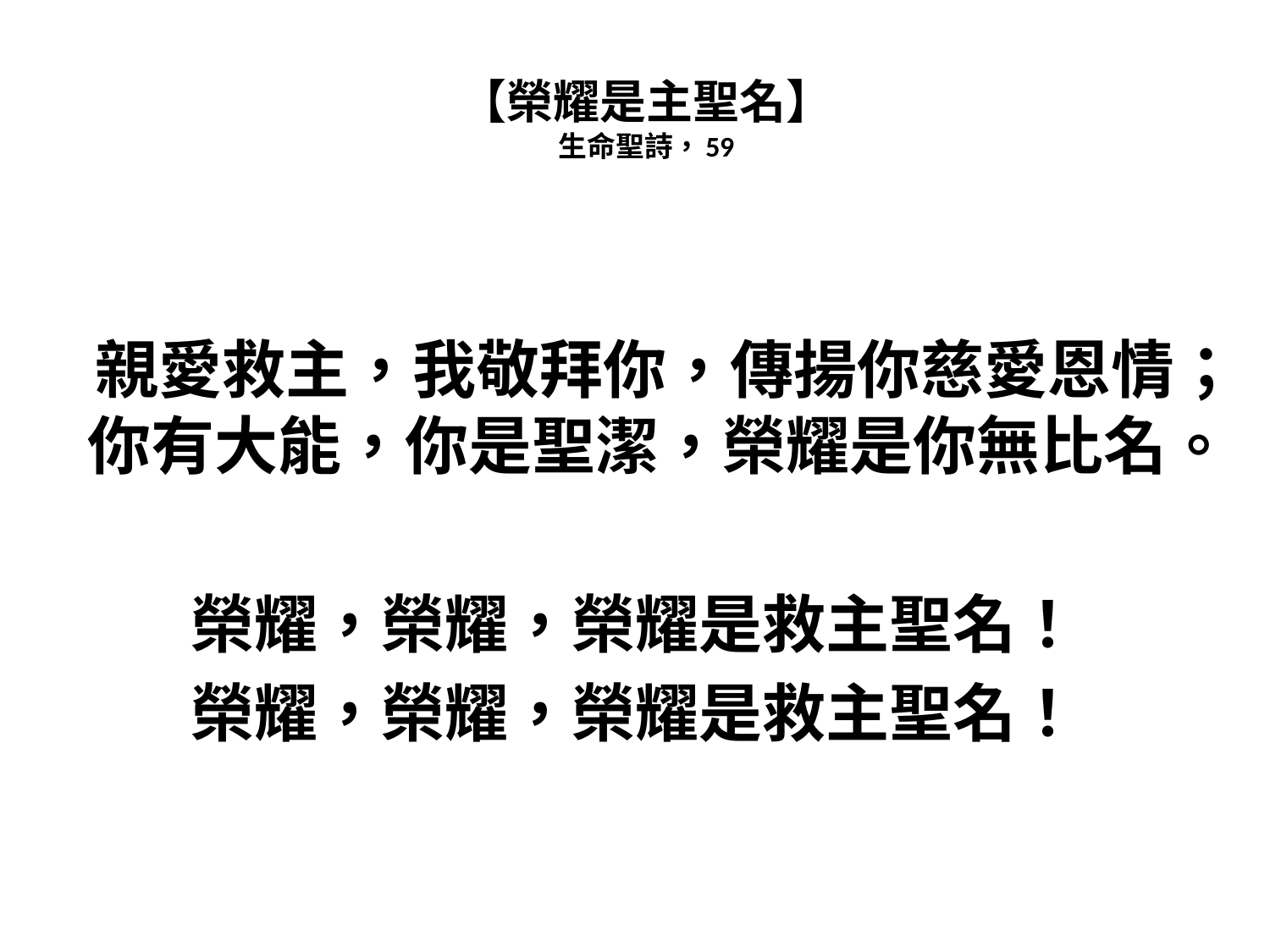

# 【榮耀是主聖名】 生命聖詩，59
    親愛救主，我敬拜你，傳揚你慈愛恩情；
你有大能，你是聖潔，榮耀是你無比名。

榮耀，榮耀，榮耀是救主聖名！
榮耀，榮耀，榮耀是救主聖名！